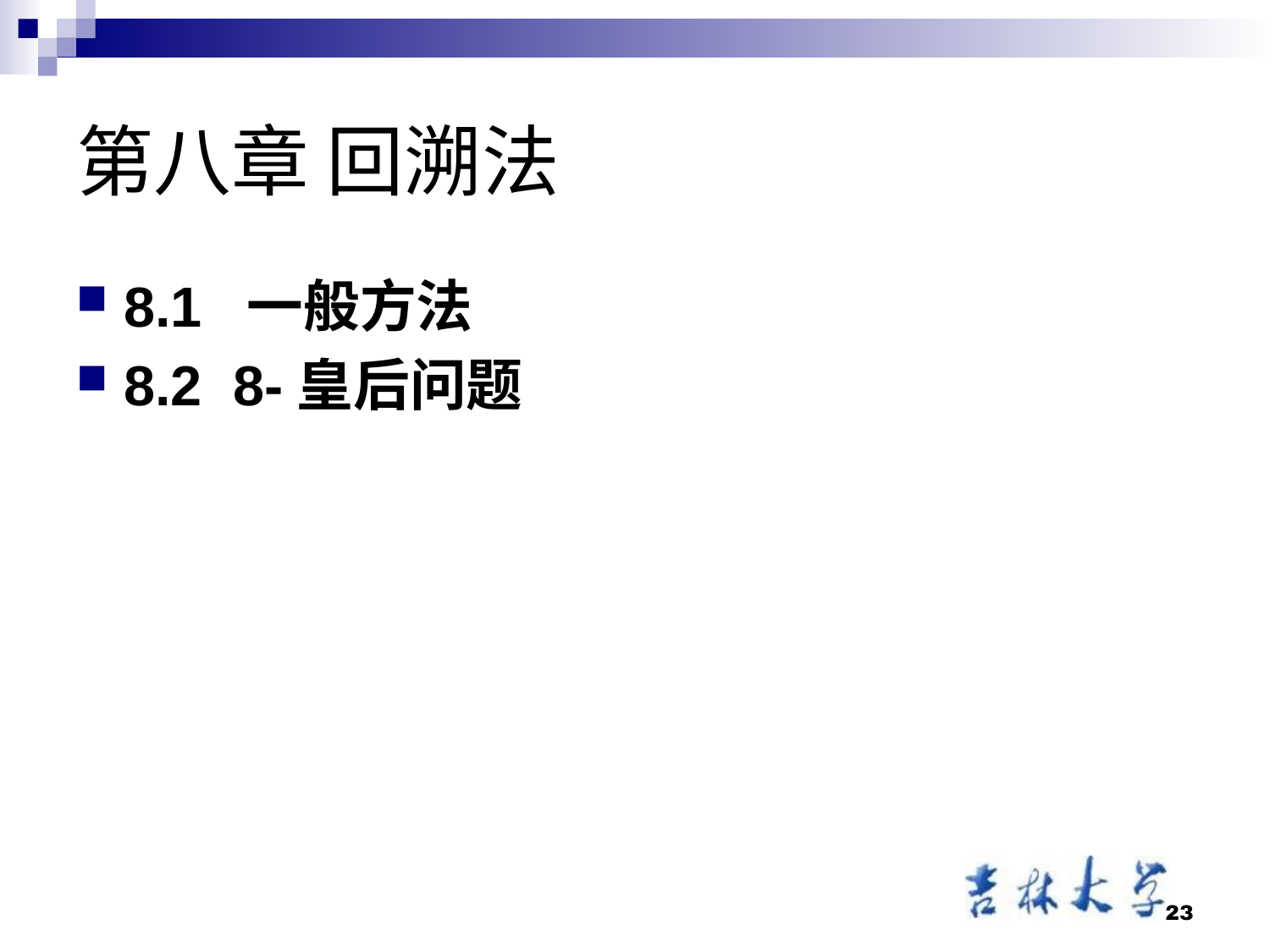

# 第八章 回溯法
8.1  一般方法
8.2  8-皇后问题
23